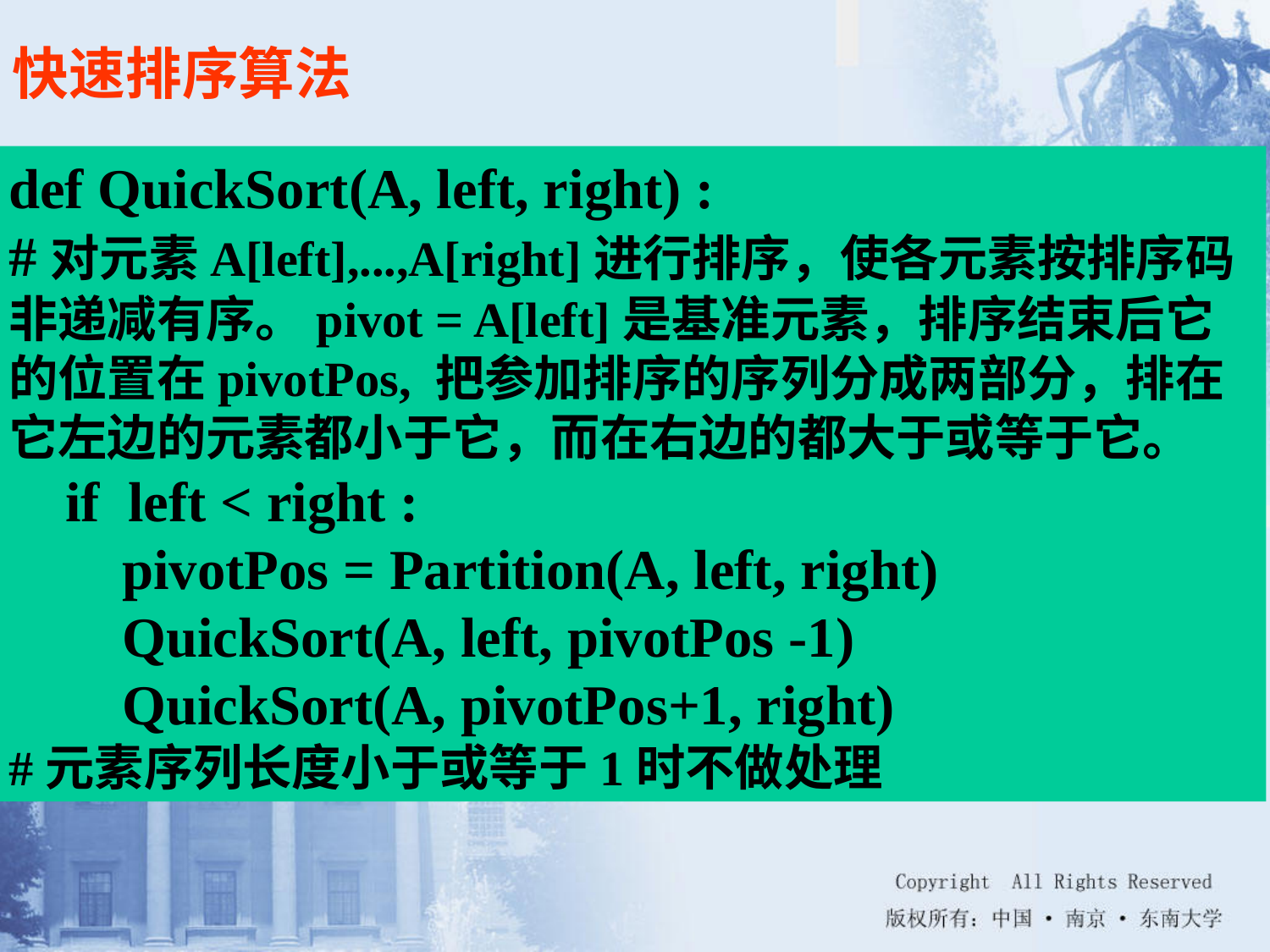

快速排序算法
def QuickSort(A, left, right) :
#对元素A[left],...,A[right]进行排序，使各元素按排序码非递减有序。pivot = A[left]是基准元素，排序结束后它的位置在pivotPos, 把参加排序的序列分成两部分，排在它左边的元素都小于它，而在右边的都大于或等于它。
    if  left < right :
        pivotPos = Partition(A, left, right)
        QuickSort(A, left, pivotPos -1)
        QuickSort(A, pivotPos+1, right)
#元素序列长度小于或等于1时不做处理